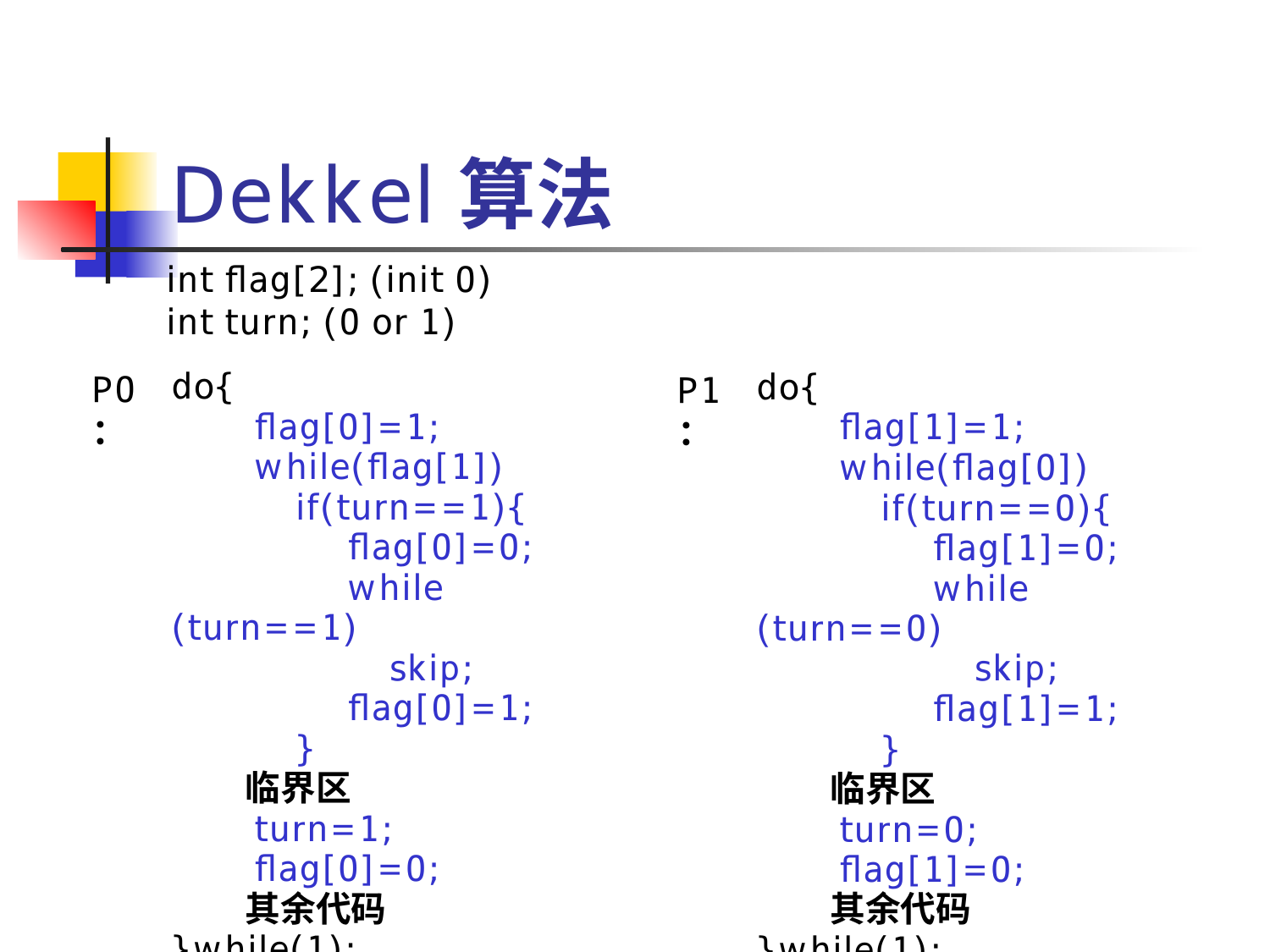

# Dekkel算法
int flag[2]; (init 0)
int turn; (0 or 1)
P0：
do{
        flag[0]=1;
        while(flag[1])
            if(turn==1){
                 flag[0]=0;
                 while (turn==1)
                     skip;
                 flag[0]=1;
            }
        临界区
        turn=1;
        flag[0]=0;
        其余代码
}while(1);
P1：
do{
        flag[1]=1;
        while(flag[0])
            if(turn==0){
                 flag[1]=0;
                 while (turn==0)
                     skip;
                 flag[1]=1;
            }
        临界区
        turn=0;
        flag[1]=0;
        其余代码
}while(1);